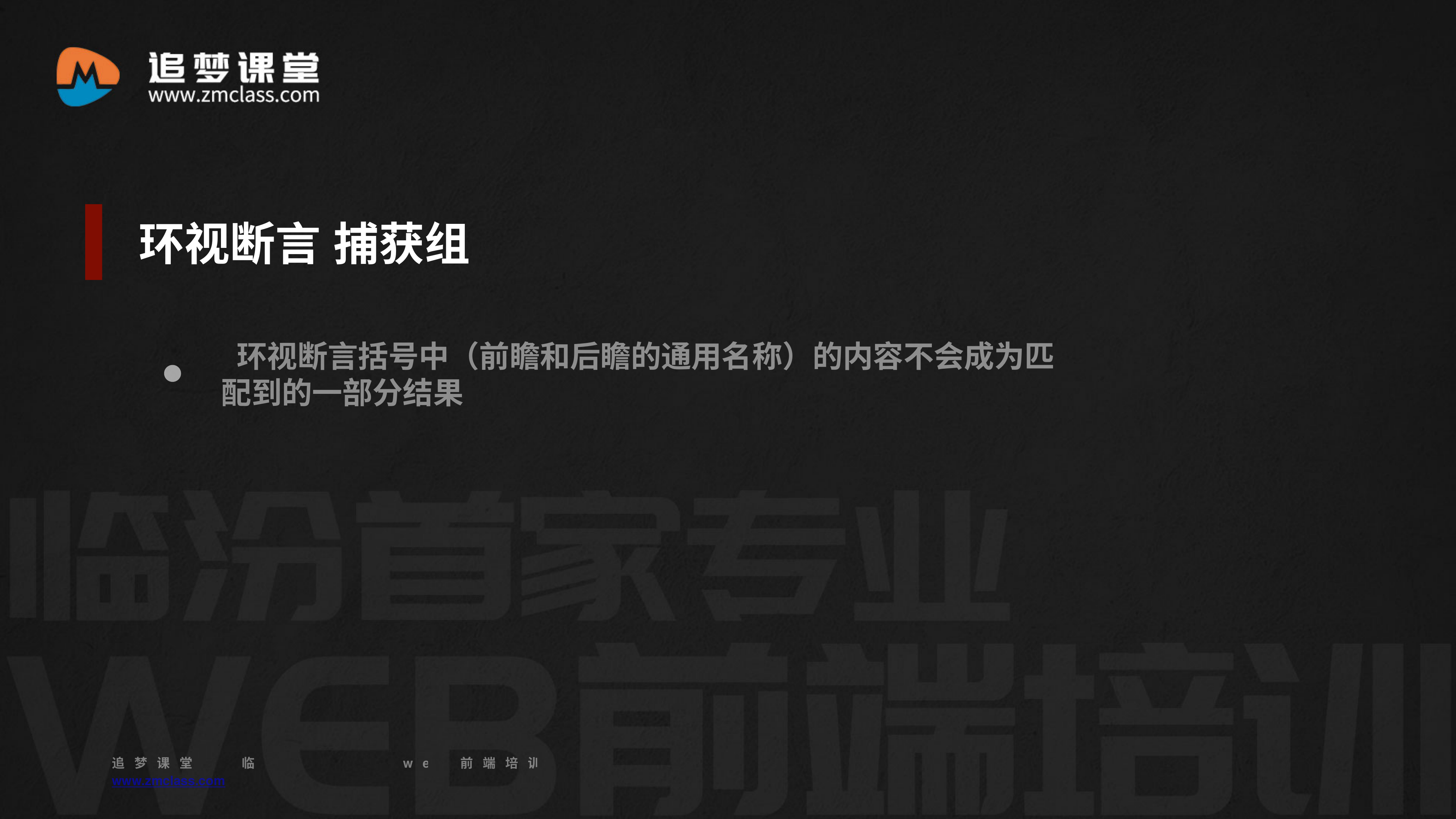

环视断言 捕获组
 环视断言括号中（前瞻和后瞻的通用名称）的内容不会成为匹配到的一部分结果

追梦课堂   临汾首家专业的web前端培训机构                                                          www.zmclass.com
57